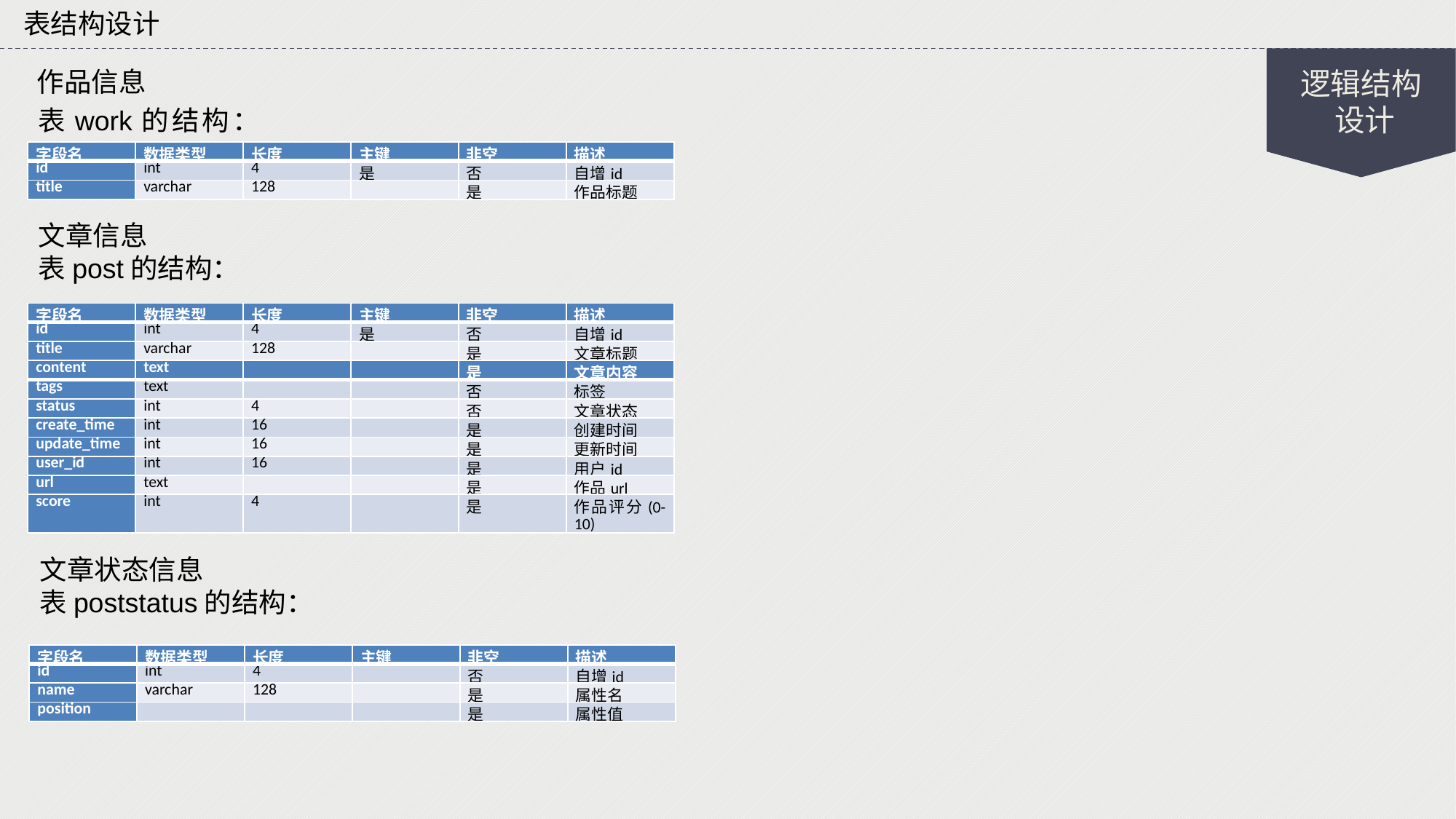

表结构设计

作品信息
逻辑结构
    设计

表work的结构：
| 字段名 | 数据类型 | 长度 | 主键 | 非空 | 描述 |
| --- | --- | --- | --- | --- | --- |
| id | int | 4 | 是 | 否 | 自增id |
| title | varchar | 128 |  | 是 | 作品标题 |
文章信息
表post的结构：
| 字段名 | 数据类型 | 长度 | 主键 | 非空 | 描述 |
| --- | --- | --- | --- | --- | --- |
| id | int | 4 | 是 | 否 | 自增id |
| title | varchar | 128 |  | 是 | 文章标题 |
| content | text |  |  | 是 | 文章内容 |
| --- | --- | --- | --- | --- | --- |
| tags | text |  |  | 否 | 标签 |
| status | int | 4 |  | 否 | 文章状态 |
| create\_time | int | 16 |  | 是 | 创建时间 |
| update\_time | int | 16 |  | 是 | 更新时间 |
| user\_id | int | 16 |  | 是 | 用户id |
| url | text |  |  | 是 | 作品url |
| score | int | 4 |  | 是 | 作品评分(0-10) |
文章状态信息
表poststatus的结构：
| 字段名 | 数据类型 | 长度 | 主键 | 非空 | 描述 |
| --- | --- | --- | --- | --- | --- |
| id | int | 4 |  | 否 | 自增id |
| name | varchar | 128 |  | 是 | 属性名 |
| position |  |  |  | 是 | 属性值 |